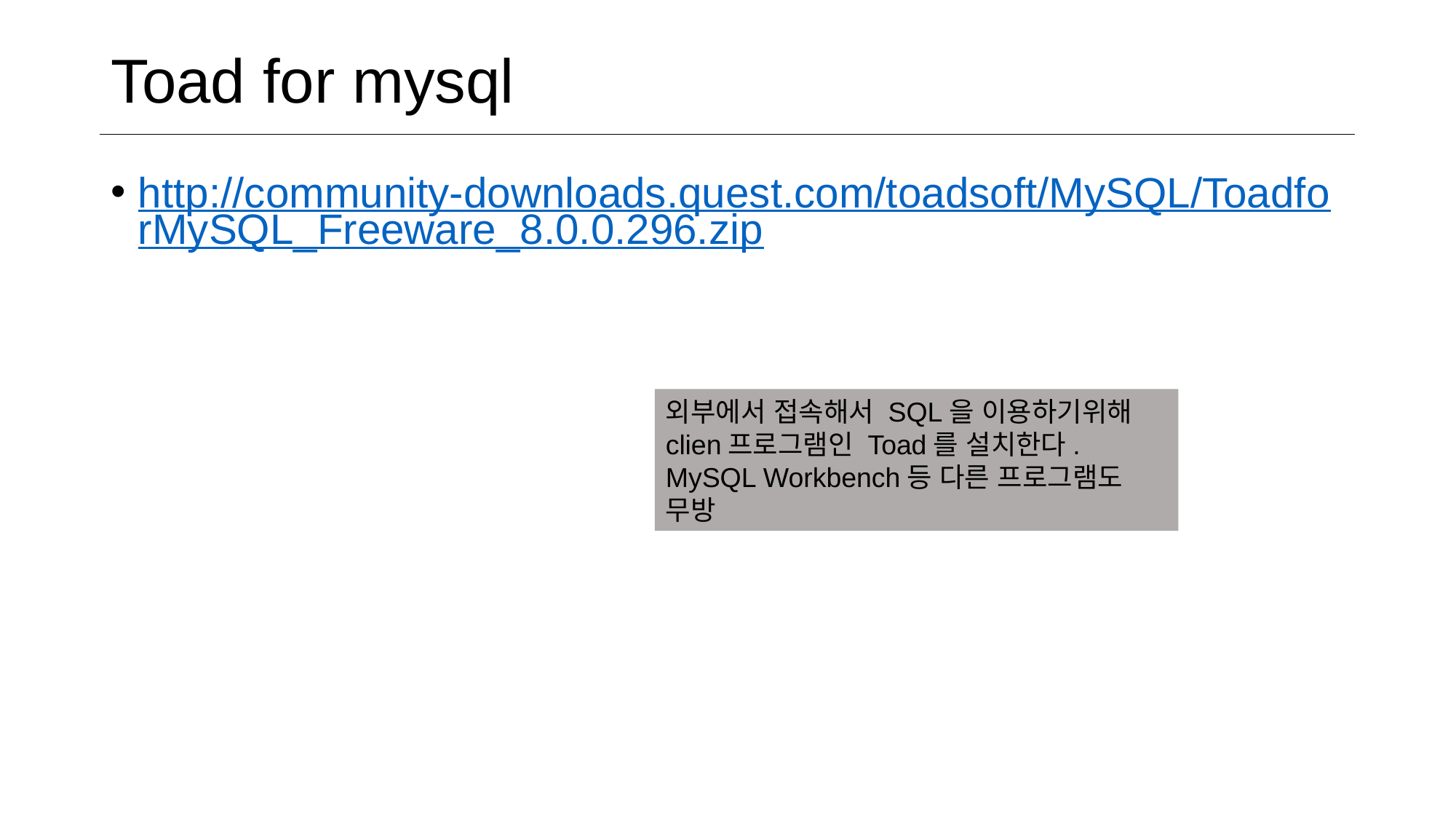

# Toad for mysql
http://community-downloads.quest.com/toadsoft/MySQL/ToadforMySQL_Freeware_8.0.0.296.zip

외부에서 접속해서 SQL을 이용하기위해 clien프로그램인 Toad를 설치한다.
MySQL Workbench등 다른 프로그램도 무방